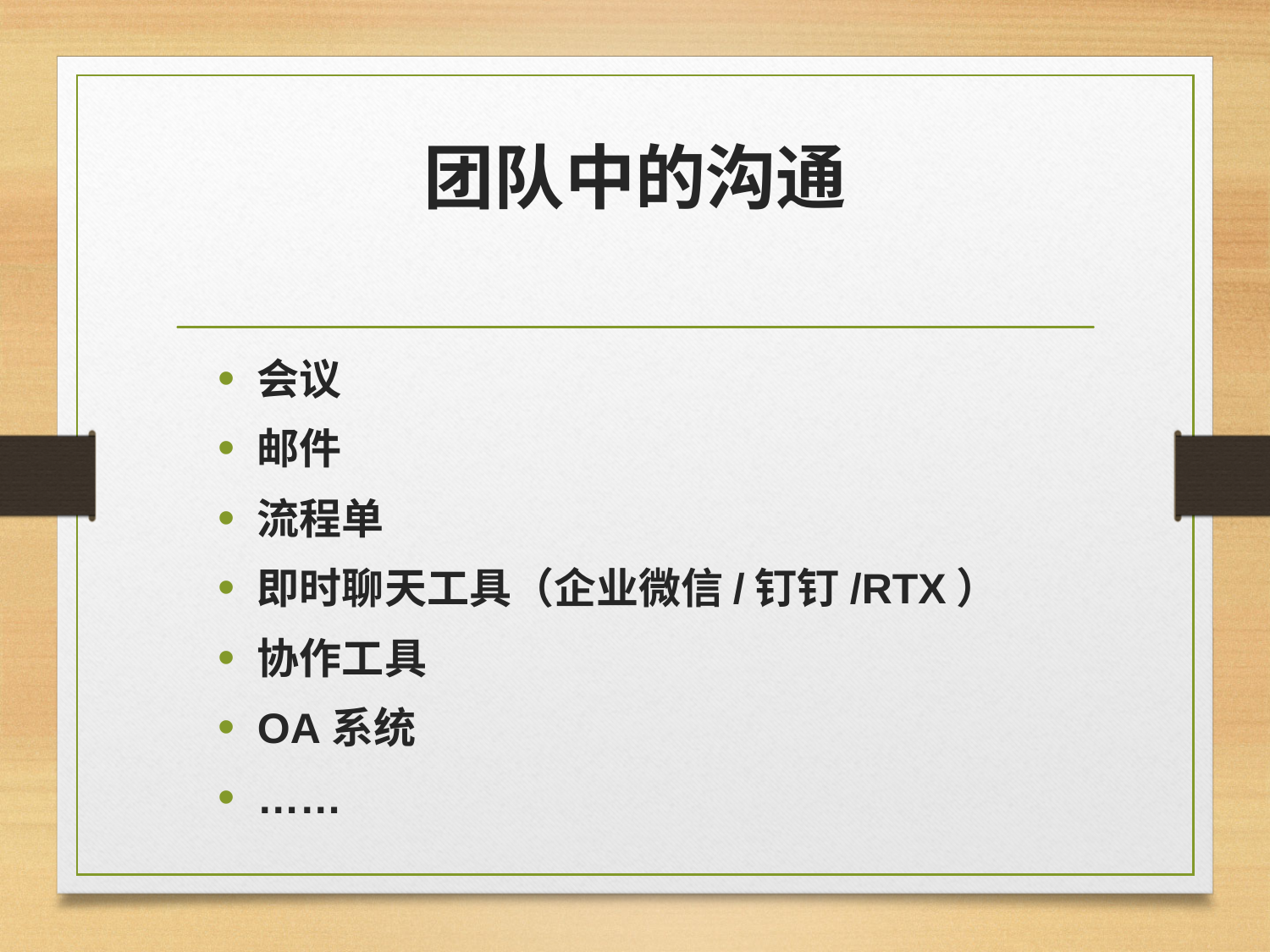

# 团队中的沟通
会议
邮件
流程单
即时聊天工具（企业微信/钉钉/RTX）
协作工具
OA系统
……